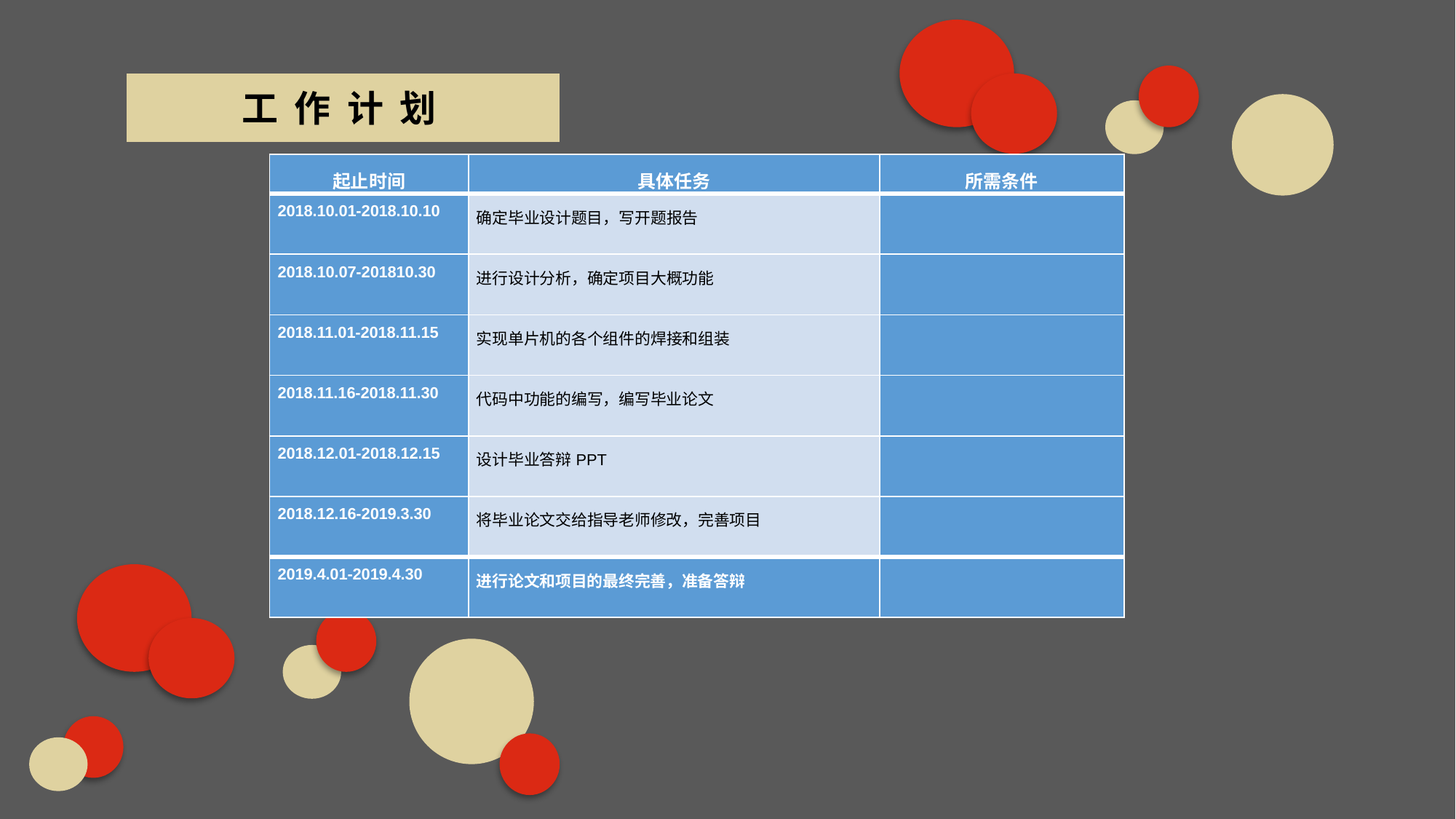

工  作  计  划

| 起止时间 | 具体任务 | 所需条件 |
| --- | --- | --- |
| 2018.10.01-2018.10.10 | 确定毕业设计题目，写开题报告 |  |
| 2018.10.07-201810.30 | 进行设计分析，确定项目大概功能 |  |
| 2018.11.01-2018.11.15 | 实现单片机的各个组件的焊接和组装 |  |
| 2018.11.16-2018.11.30 | 代码中功能的编写，编写毕业论文 |  |
| 2018.12.01-2018.12.15 | 设计毕业答辩PPT |  |
| 2018.12.16-2019.3.30 | 将毕业论文交给指导老师修改，完善项目 |  |
| 2019.4.01-2019.4.30 | 进行论文和项目的最终完善，准备答辩 |  |